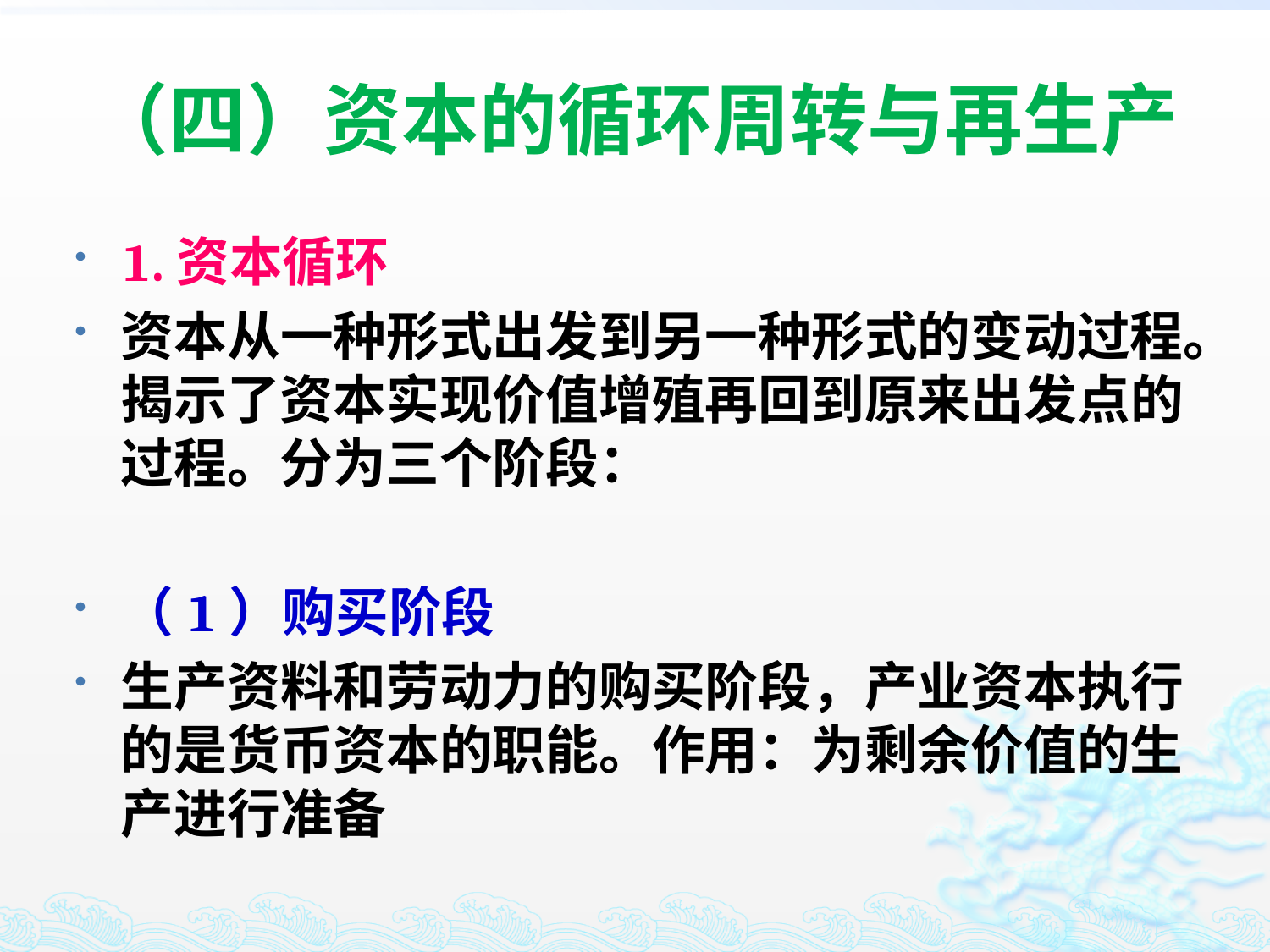

# （四）资本的循环周转与再生产
1.资本循环
资本从一种形式出发到另一种形式的变动过程。揭示了资本实现价值增殖再回到原来出发点的过程。分为三个阶段：

（1）购买阶段
生产资料和劳动力的购买阶段，产业资本执行的是货币资本的职能。作用：为剩余价值的生产进行准备